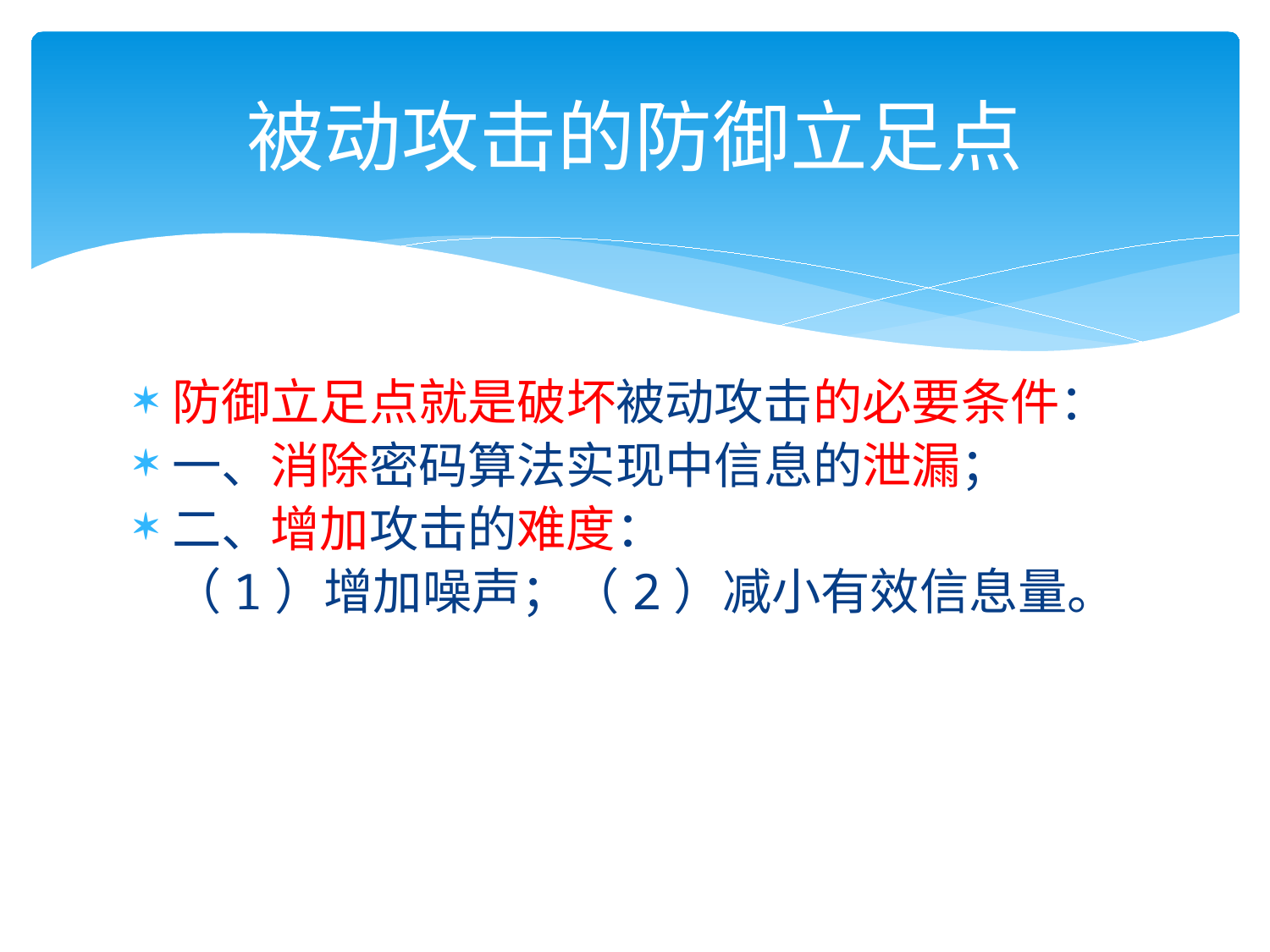

# 被动攻击的防御立足点
防御立足点就是破坏被动攻击的必要条件：
一、消除密码算法实现中信息的泄漏；
二、增加攻击的难度：
	（1）增加噪声；（2）减小有效信息量。